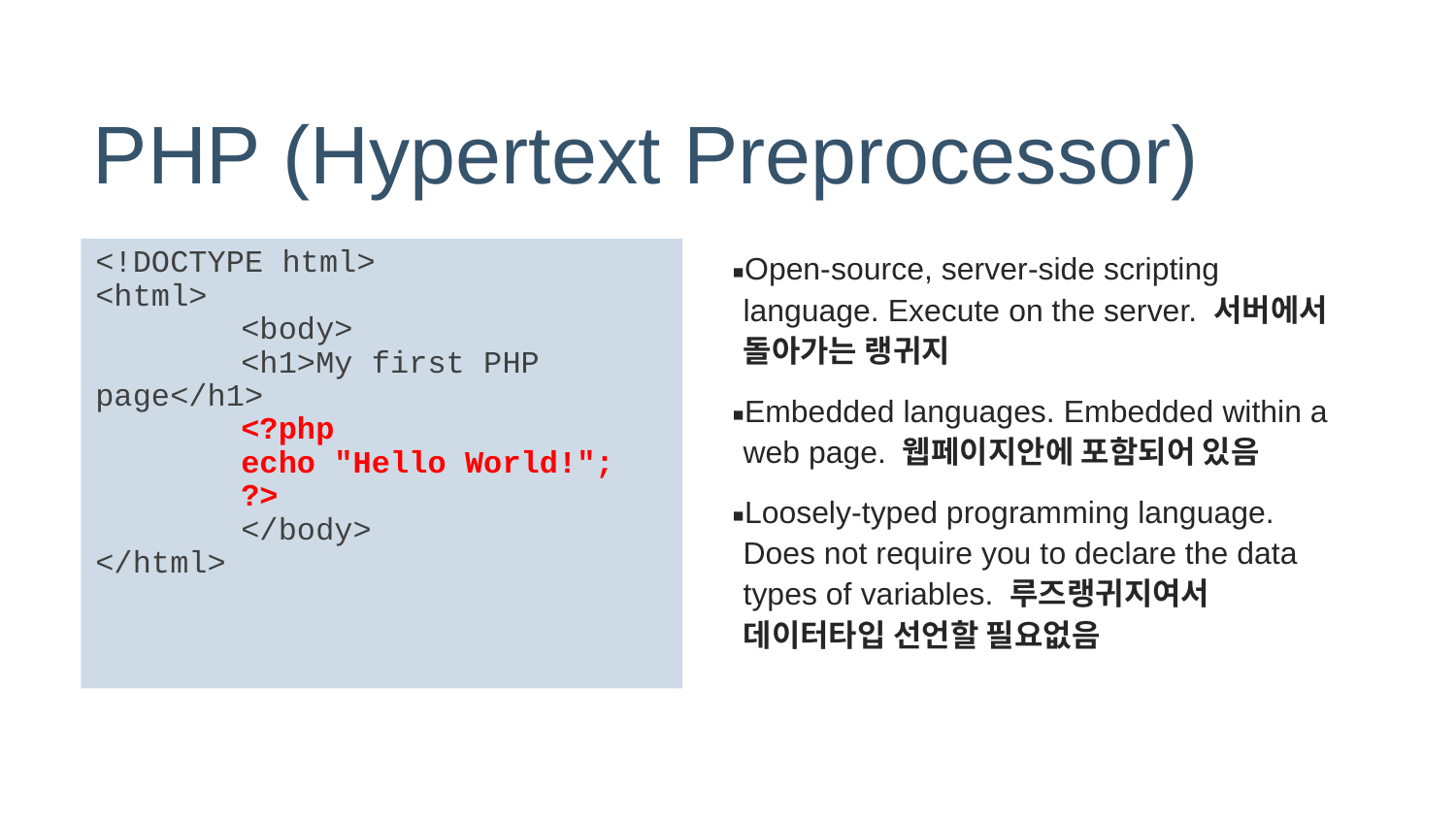

# PHP (Hypertext Preprocessor)
<!DOCTYPE html>
<html>
	<body>
	<h1>My first PHP page</h1>
	<?php
	echo "Hello World!";
	?>
	</body>
</html>
Open-source, server-side scripting language. Execute on the server. 서버에서 돌아가는 랭귀지
Embedded languages. Embedded within a web page. 웹페이지안에 포함되어 있음
Loosely-typed programming language. Does not require you to declare the data types of variables. 루즈랭귀지여서 데이터타입 선언할 필요없음